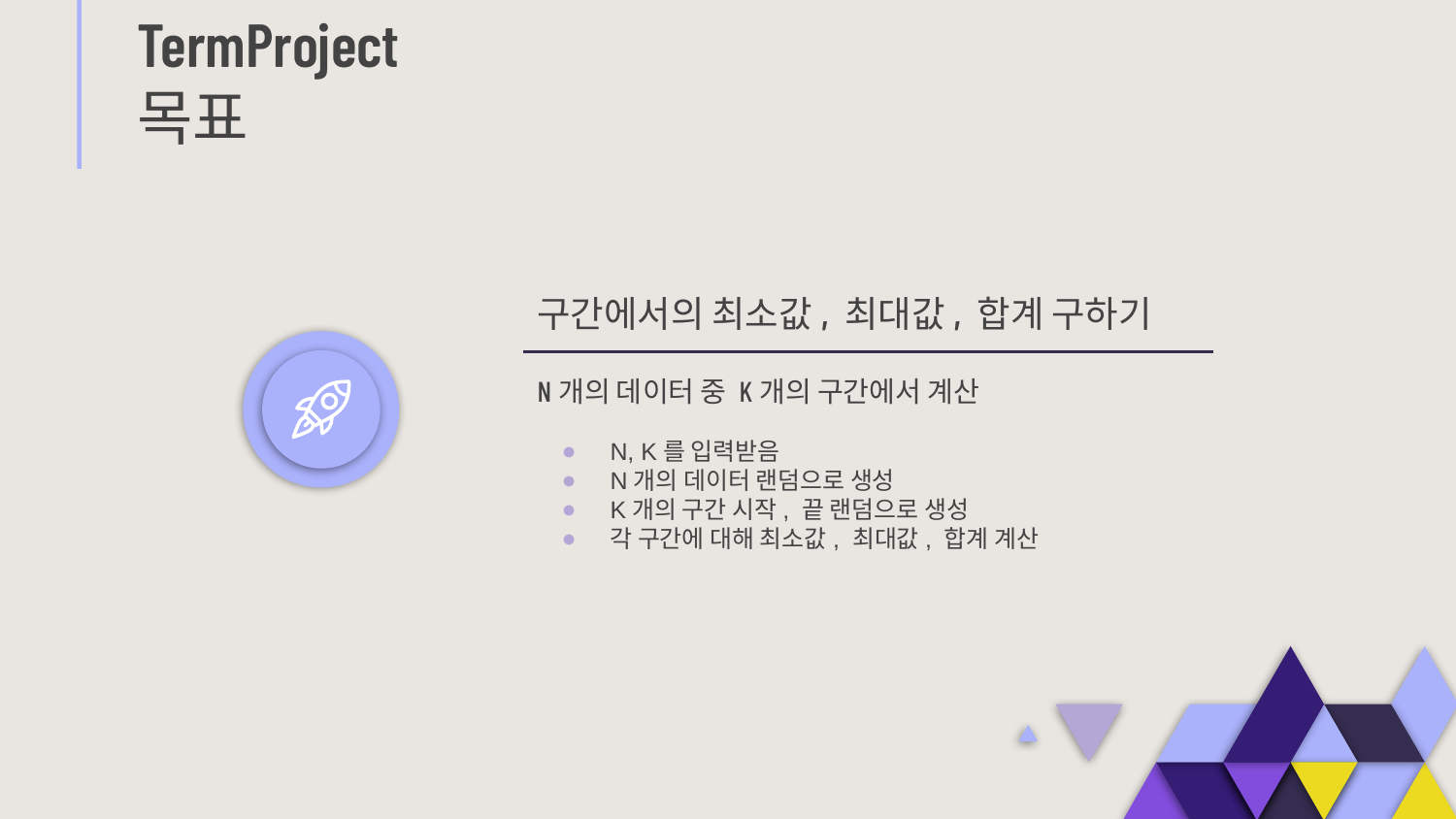

# TermProject 목표
구간에서의 최소값, 최대값, 합계 구하기

N개의 데이터 중 K개의 구간에서 계산
N, K를 입력받음
N개의 데이터 랜덤으로 생성
K개의 구간 시작, 끝 랜덤으로 생성
각 구간에 대해 최소값, 최대값, 합계 계산